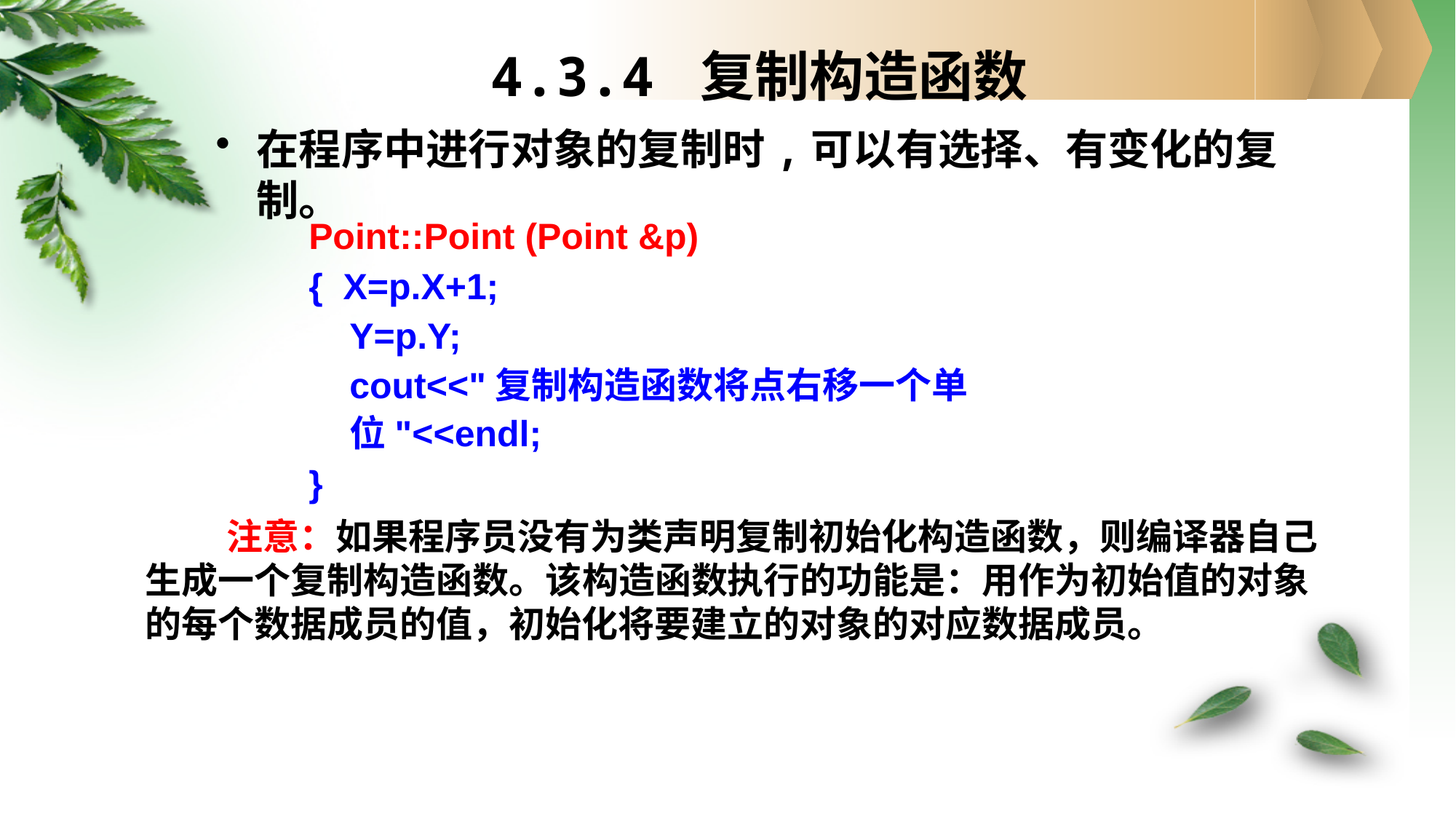

# 4.3.4 复制构造函数
在程序中进行对象的复制时,可以有选择、有变化的复制。
Point::Point (Point &p)
{  X=p.X+1;
    Y=p.Y;
    cout<<"复制构造函数将点右移一个单位"<<endl;
}
注意：如果程序员没有为类声明复制初始化构造函数，则编译器自己生成一个复制构造函数。该构造函数执行的功能是：用作为初始值的对象的每个数据成员的值，初始化将要建立的对象的对应数据成员。